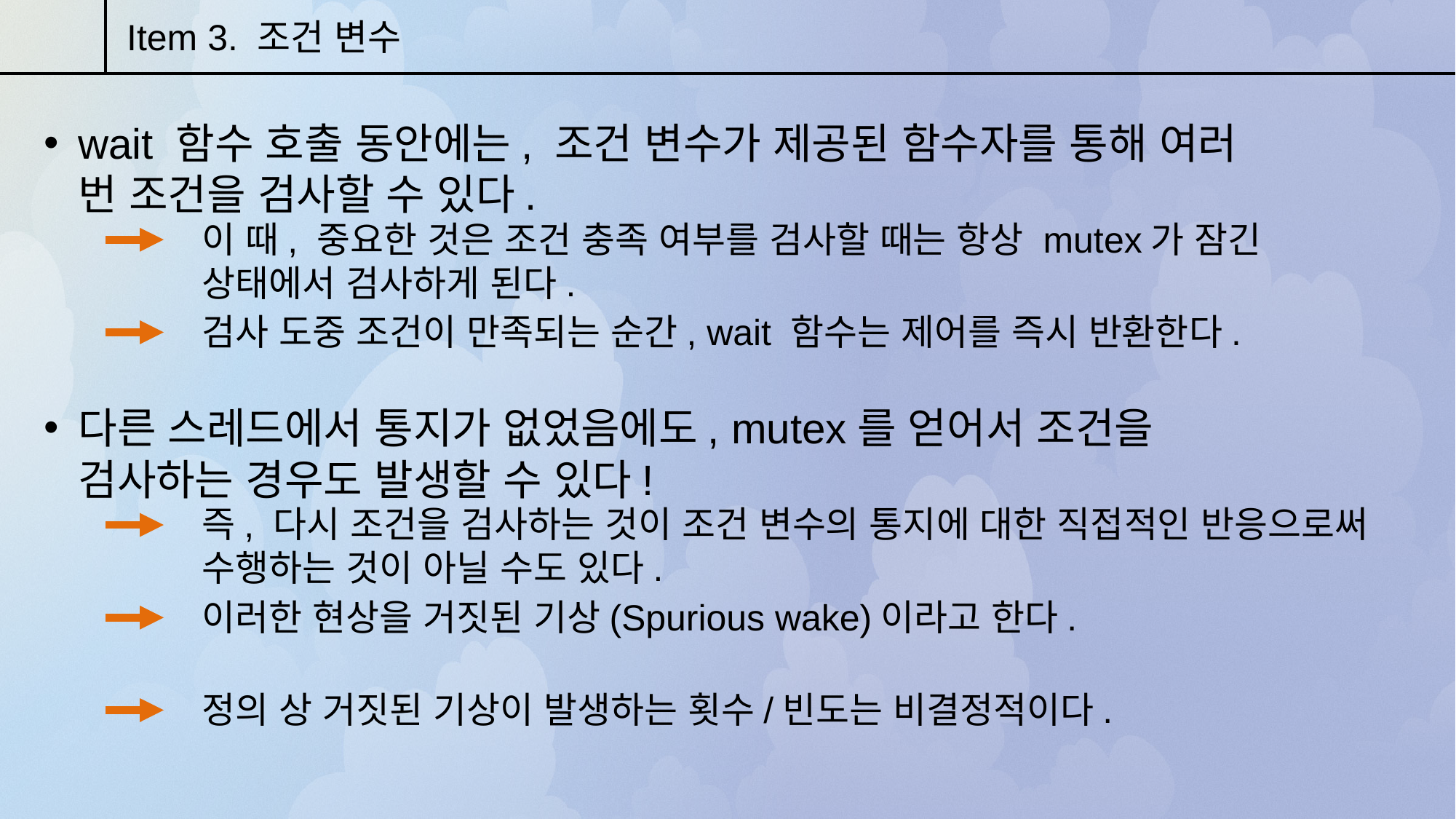

Item 3. 조건 변수
wait 함수 호출 동안에는, 조건 변수가 제공된 함수자를 통해 여러 번 조건을 검사할 수 있다.
이 때, 중요한 것은 조건 충족 여부를 검사할 때는 항상 mutex가 잠긴 상태에서 검사하게 된다.
검사 도중 조건이 만족되는 순간, wait 함수는 제어를 즉시 반환한다.
다른 스레드에서 통지가 없었음에도, mutex를 얻어서 조건을 검사하는 경우도 발생할 수 있다!
즉, 다시 조건을 검사하는 것이 조건 변수의 통지에 대한 직접적인 반응으로써 수행하는 것이 아닐 수도 있다.
이러한 현상을 거짓된 기상(Spurious wake)이라고 한다.
정의 상 거짓된 기상이 발생하는 횟수/빈도는 비결정적이다.